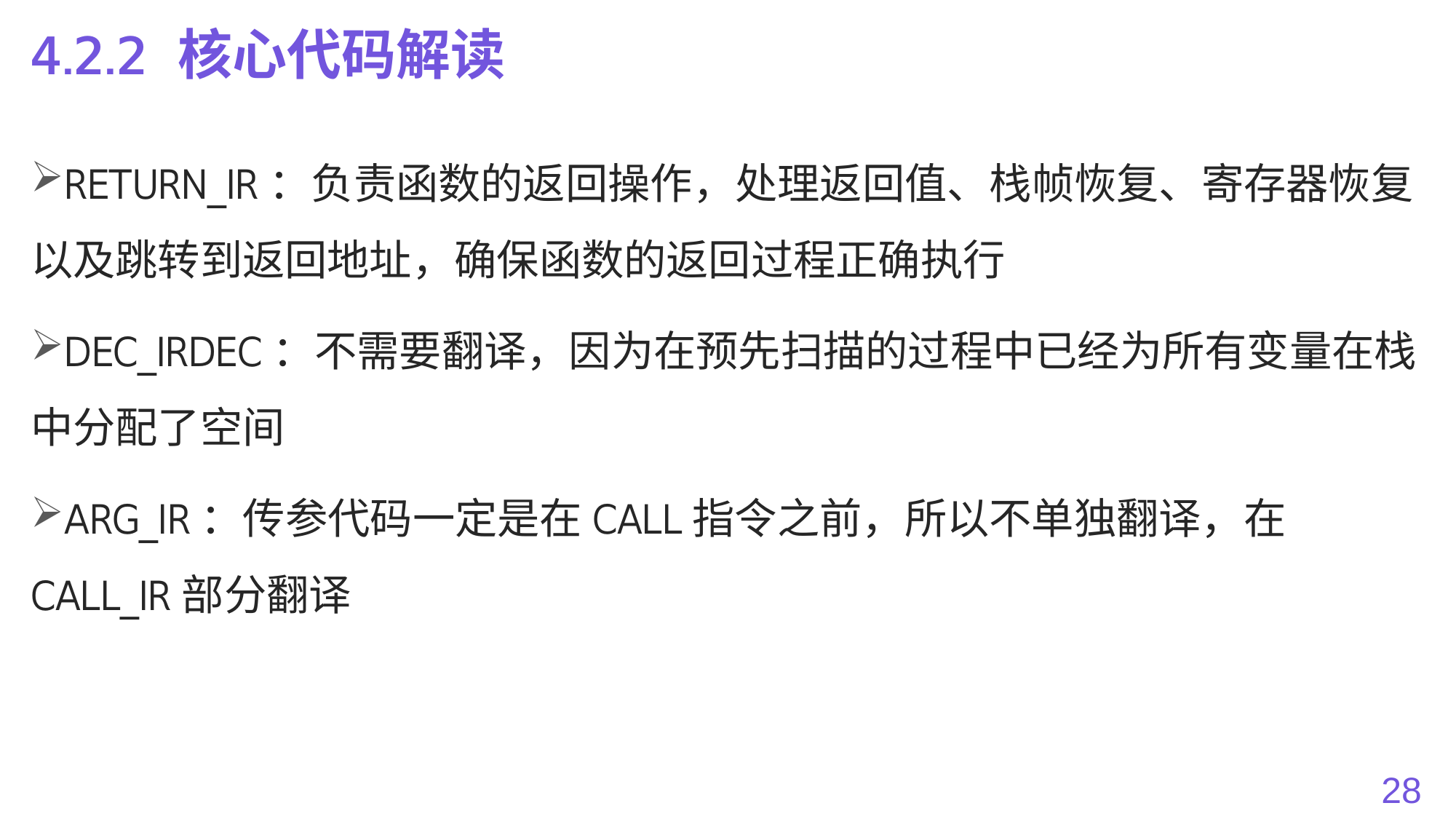

# 4.2.2 核心代码解读
RETURN_IR：负责函数的返回操作，处理返回值、栈帧恢复、寄存器恢复以及跳转到返回地址，确保函数的返回过程正确执行
DEC_IRDEC：不需要翻译，因为在预先扫描的过程中已经为所有变量在栈中分配了空间
ARG_IR：传参代码一定是在CALL指令之前，所以不单独翻译，在CALL_IR部分翻译

28